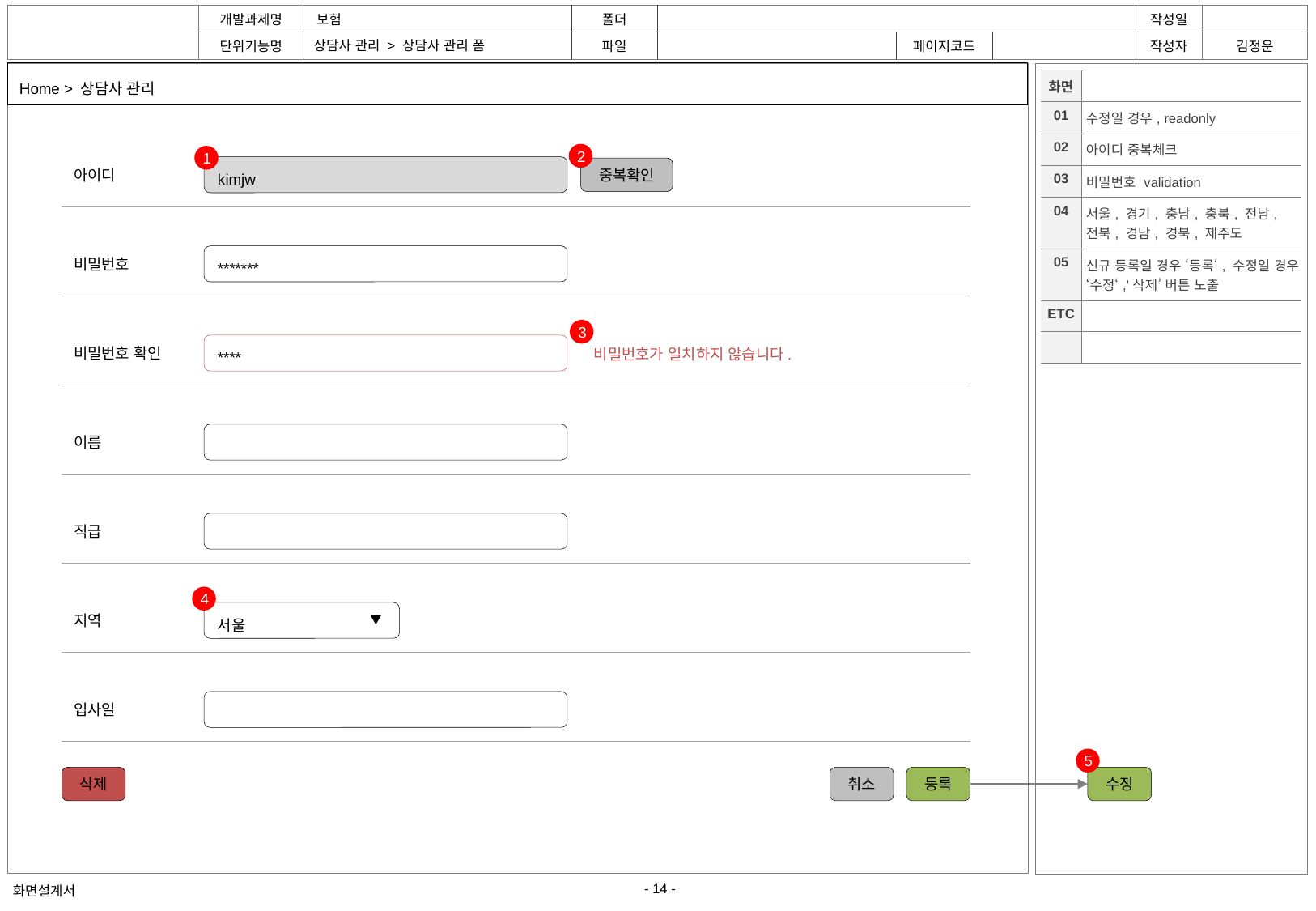

상담사 관리 > 상담사 관리 폼
Home > 상담사 관리
| 화면 |  |
| --- | --- |
| 01 | 수정일 경우, readonly |
| 02 | 아이디 중복체크 |
| 03 | 비밀번호 validation |
| 04 | 서울, 경기, 충남, 충북, 전남, 전북, 경남, 경북, 제주도 |
| 05 | 신규 등록일 경우 ‘등록‘, 수정일 경우 ‘수정‘,’삭제’ 버튼 노출 |
| ETC |  |
|  |  |
2
1
kimjw
아이디
중복확인
*******
비밀번호
3
****
비밀번호 확인
비밀번호가 일치하지 않습니다.

이름

직급
4
서울
지역

입사일
5
삭제
취소
등록
수정